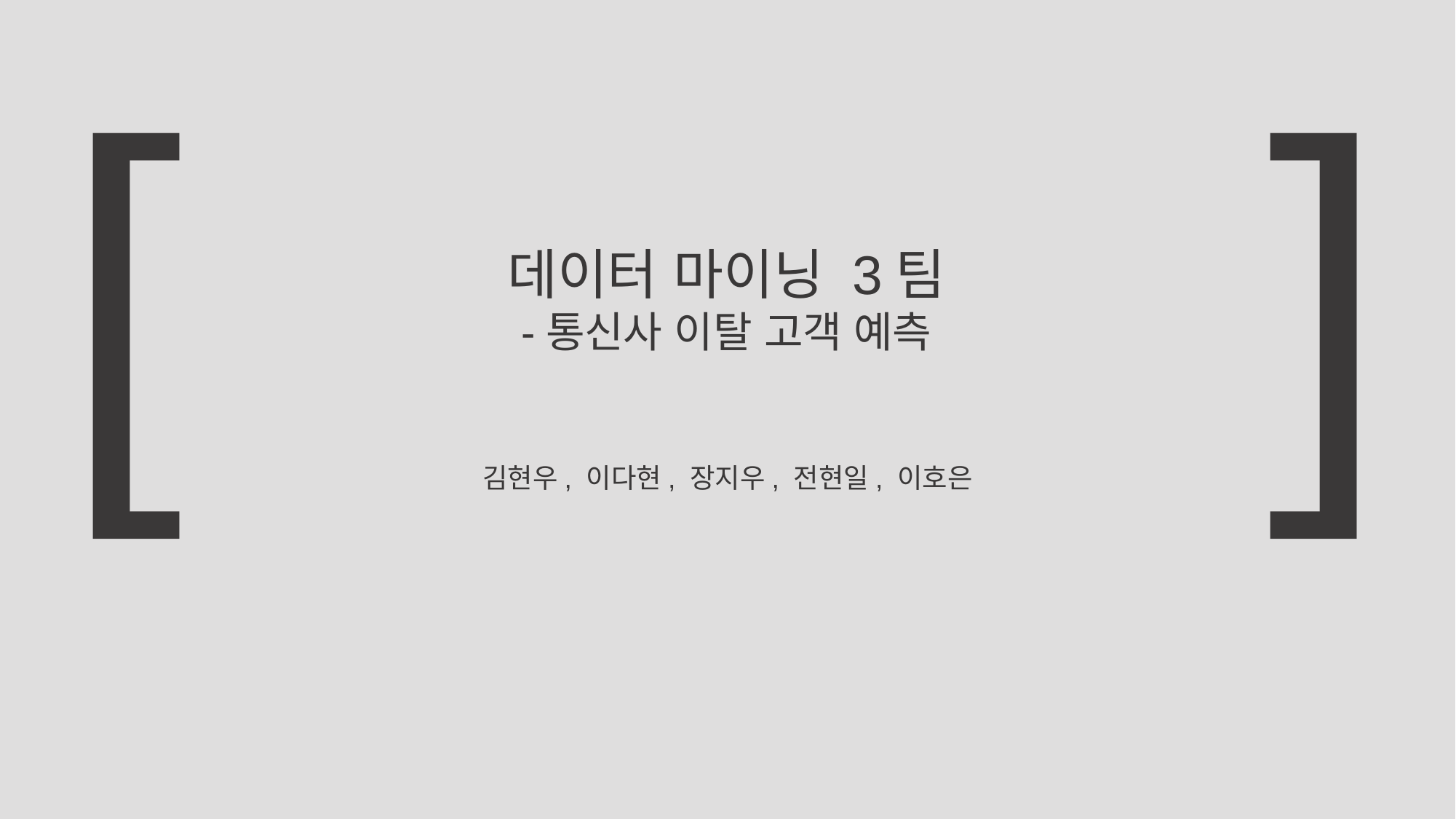

[         ]
데이터 마이닝 3팀
-통신사 이탈 고객 예측
김현우, 이다현, 장지우, 전현일, 이호은